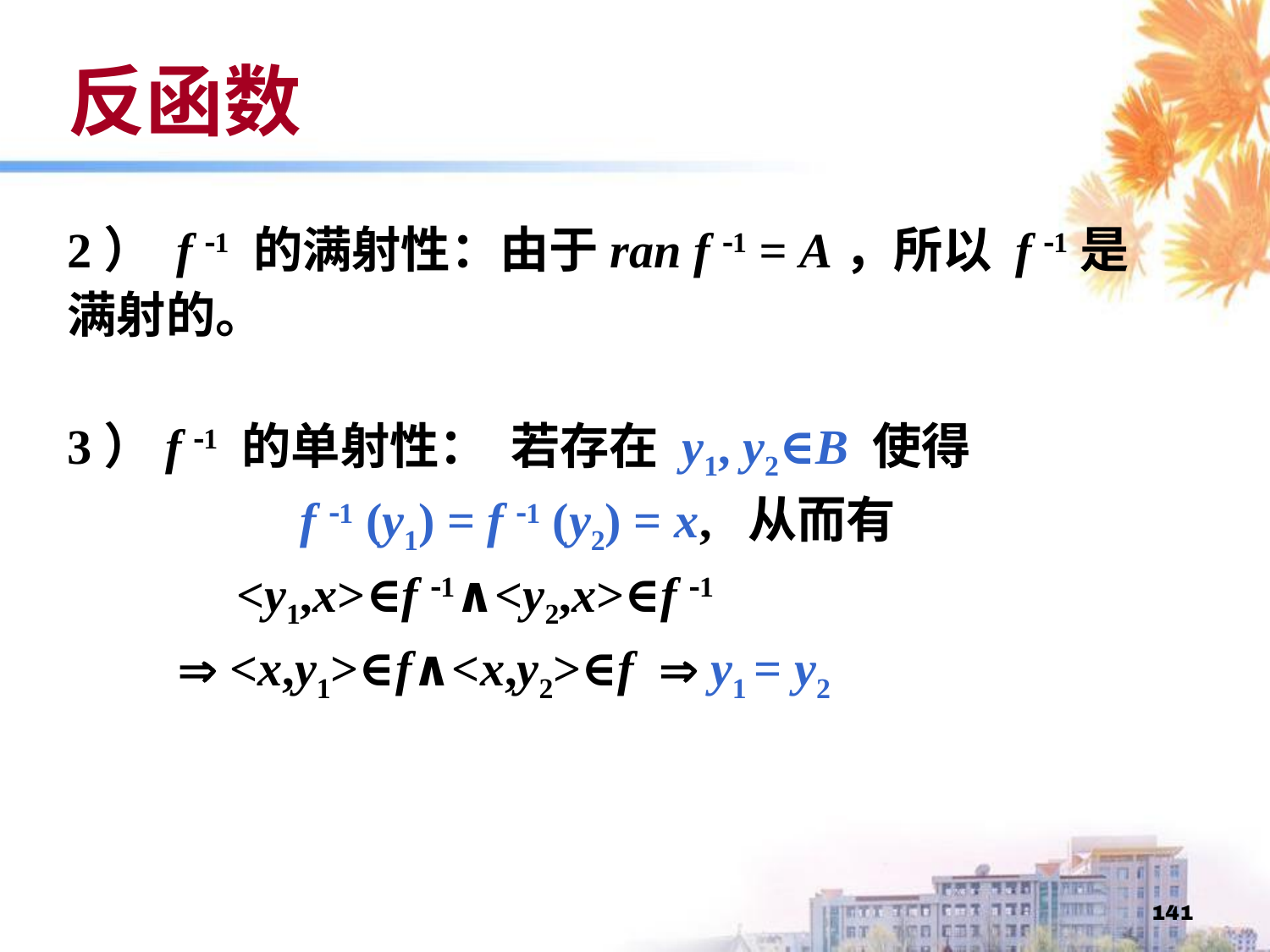

# 反函数
2） f −1 的满射性：由于ran f −1 = A，所以 f −1是满射的。

3）f −1 的单射性：  若存在 y1, y2∈B 使得
                   f −1 (y1) = f −1 (y2) = x,  从而有
              <y1,x>∈f −1∧<y2,x>∈f −1
         ⇒ <x,y1>∈f∧<x,y2>∈f  ⇒ y1 = y2
141